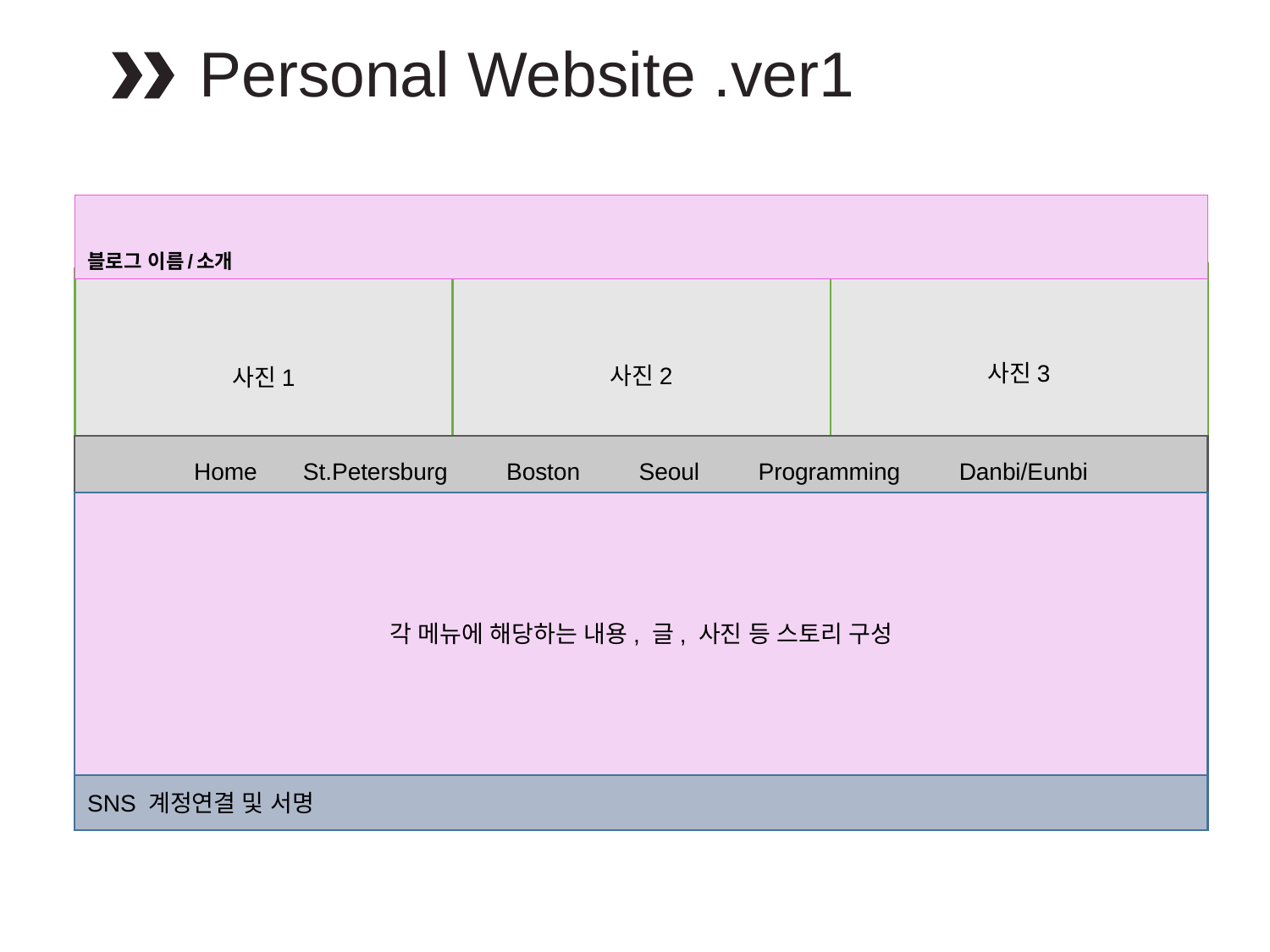

Personal Website .ver1

# 블로그 이름/소개
사진3
사진2
사진1
Home       St.Petersburg         Boston         Seoul         Programming         Danbi/Eunbi
각 메뉴에 해당하는 내용, 글, 사진 등 스토리 구성
SNS 계정연결 및 서명